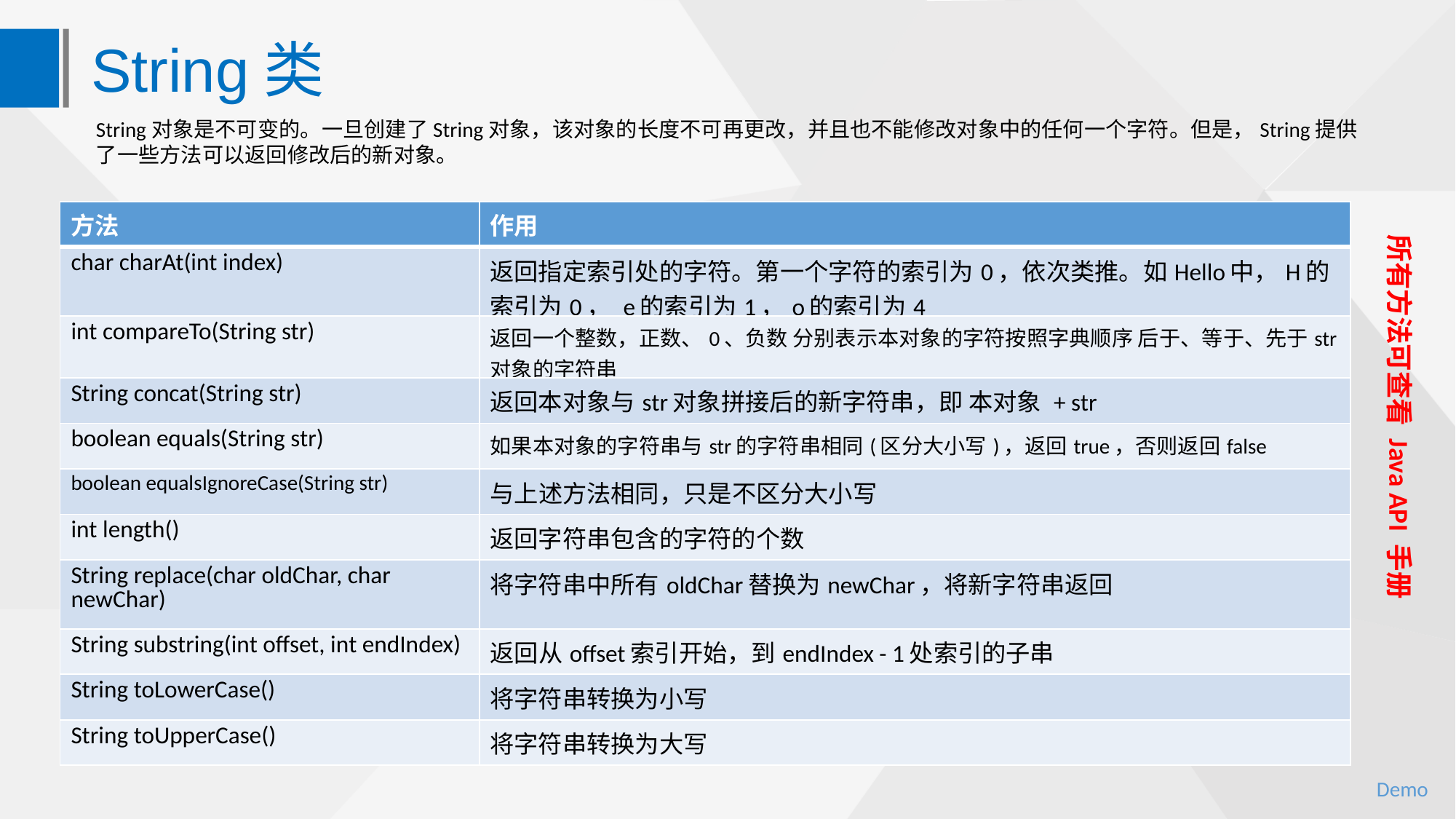

String类

String对象是不可变的。一旦创建了String对象，该对象的长度不可再更改，并且也不能修改对象中的任何一个字符。但是，String提供了一些方法可以返回修改后的新对象。
| 方法 | 作用 |
| --- | --- |
| char charAt(int index) | 返回指定索引处的字符。第一个字符的索引为0，依次类推。如Hello中，H的索引为0， e的索引为1，o的索引为4 |
| int compareTo(String str) | 返回一个整数，正数、0、负数 分别表示本对象的字符按照字典顺序 后于、等于、先于str对象的字符串 |
| String concat(String str) | 返回本对象与str对象拼接后的新字符串，即 本对象 + str |
| boolean equals(String str) | 如果本对象的字符串与str的字符串相同(区分大小写)，返回true，否则返回false |
| boolean equalsIgnoreCase(String str) | 与上述方法相同，只是不区分大小写 |
| int length() | 返回字符串包含的字符的个数 |
| String replace(char oldChar, char newChar) | 将字符串中所有oldChar替换为newChar，将新字符串返回 |
| String substring(int offset, int endIndex) | 返回从offset索引开始，到endIndex - 1处索引的子串 |
| String toLowerCase() | 将字符串转换为小写 |
| String toUpperCase() | 将字符串转换为大写 |
所有方法可查看 Java API 手册
Demo